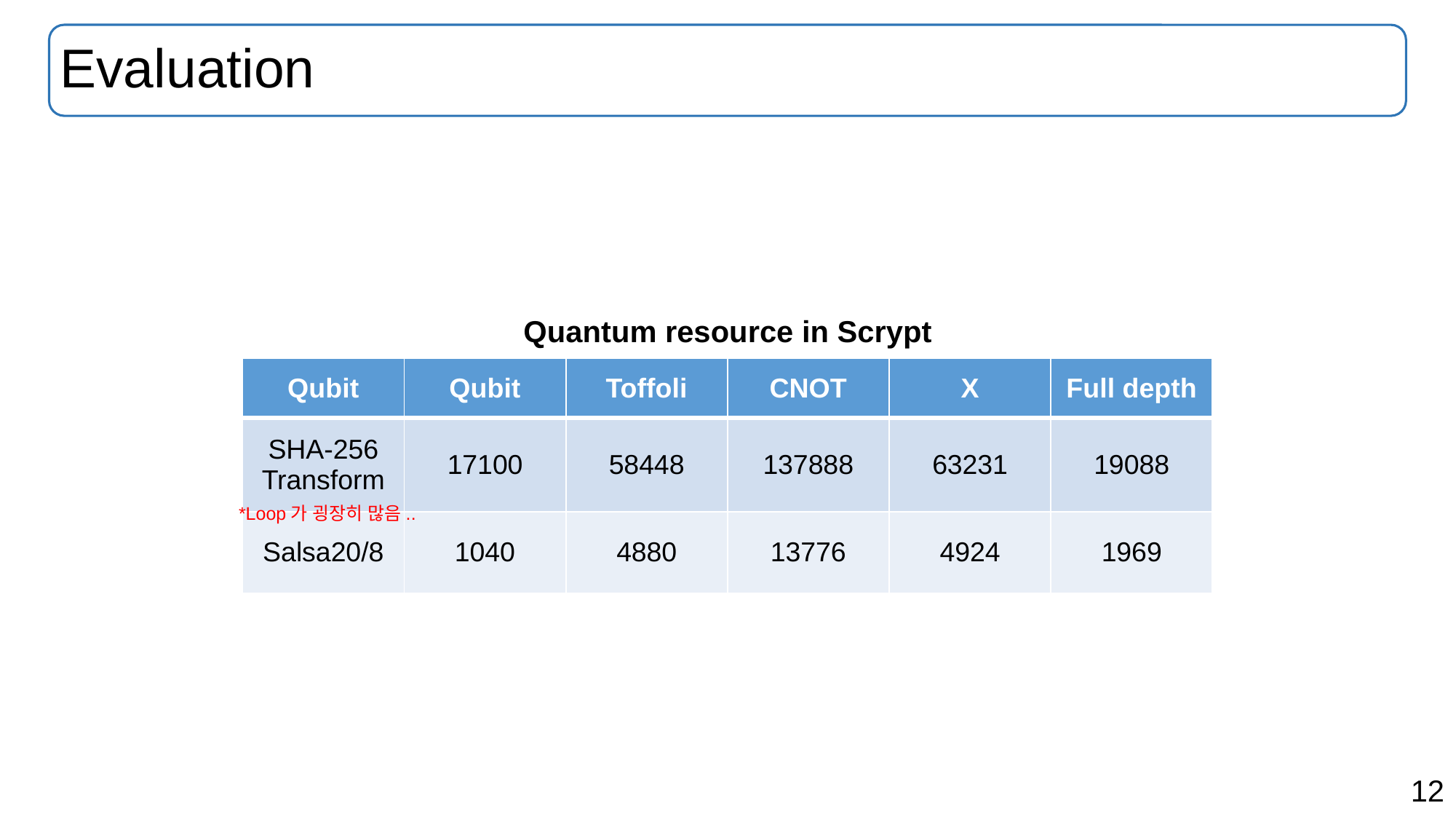

# Evaluation
Quantum resource in Scrypt
| Qubit | Qubit | Toffoli | CNOT | X | Full depth |
| --- | --- | --- | --- | --- | --- |
| SHA-256 Transform | 17100 | 58448 | 137888 | 63231 | 19088 |
| Salsa20/8 | 1040 | 4880 | 13776 | 4924 | 1969 |
*Loop가 굉장히 많음..